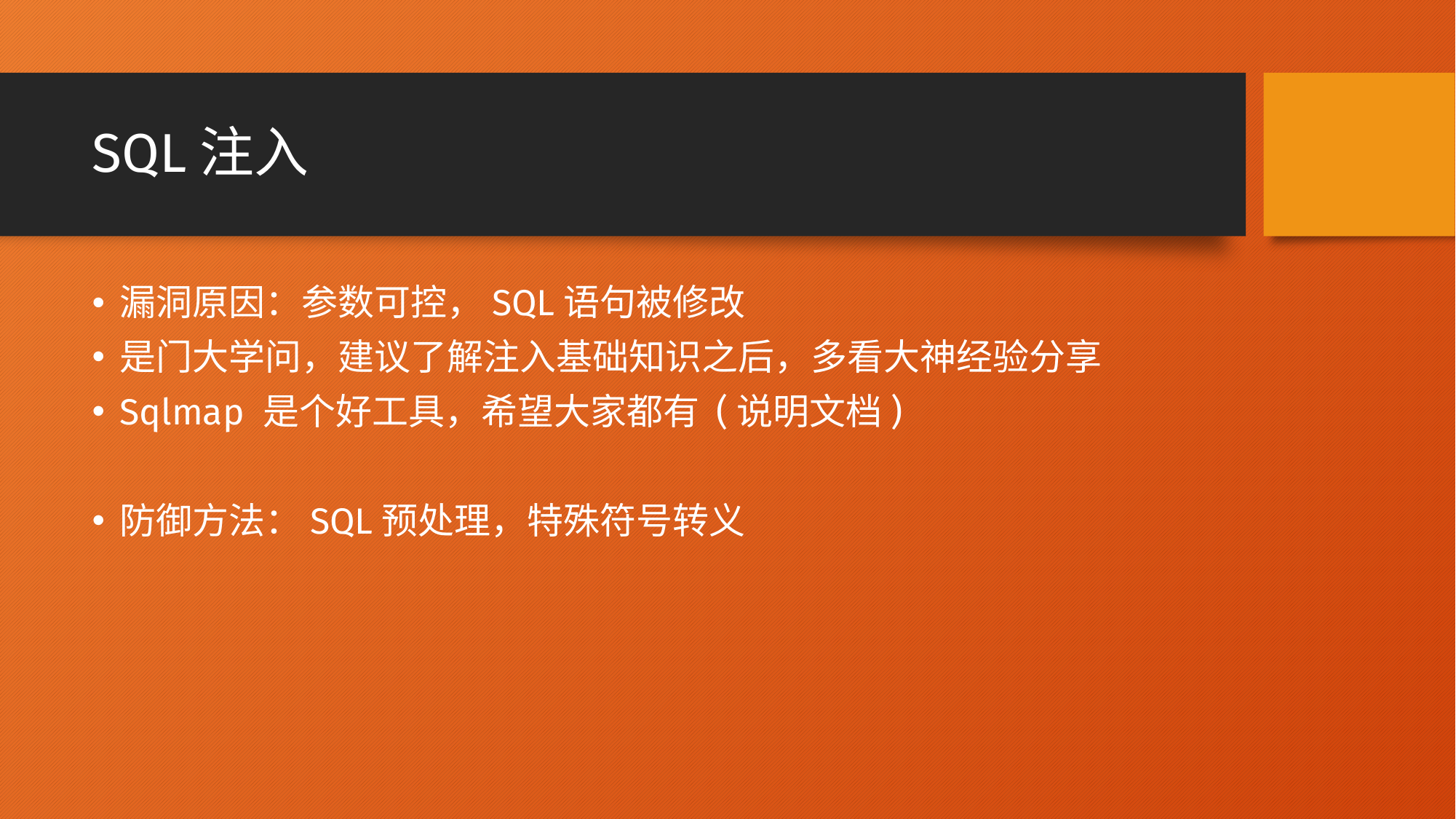

# SQL注入
漏洞原因：参数可控，SQL语句被修改
是门大学问，建议了解注入基础知识之后，多看大神经验分享
Sqlmap 是个好工具，希望大家都有 (说明文档)

防御方法：SQL预处理，特殊符号转义